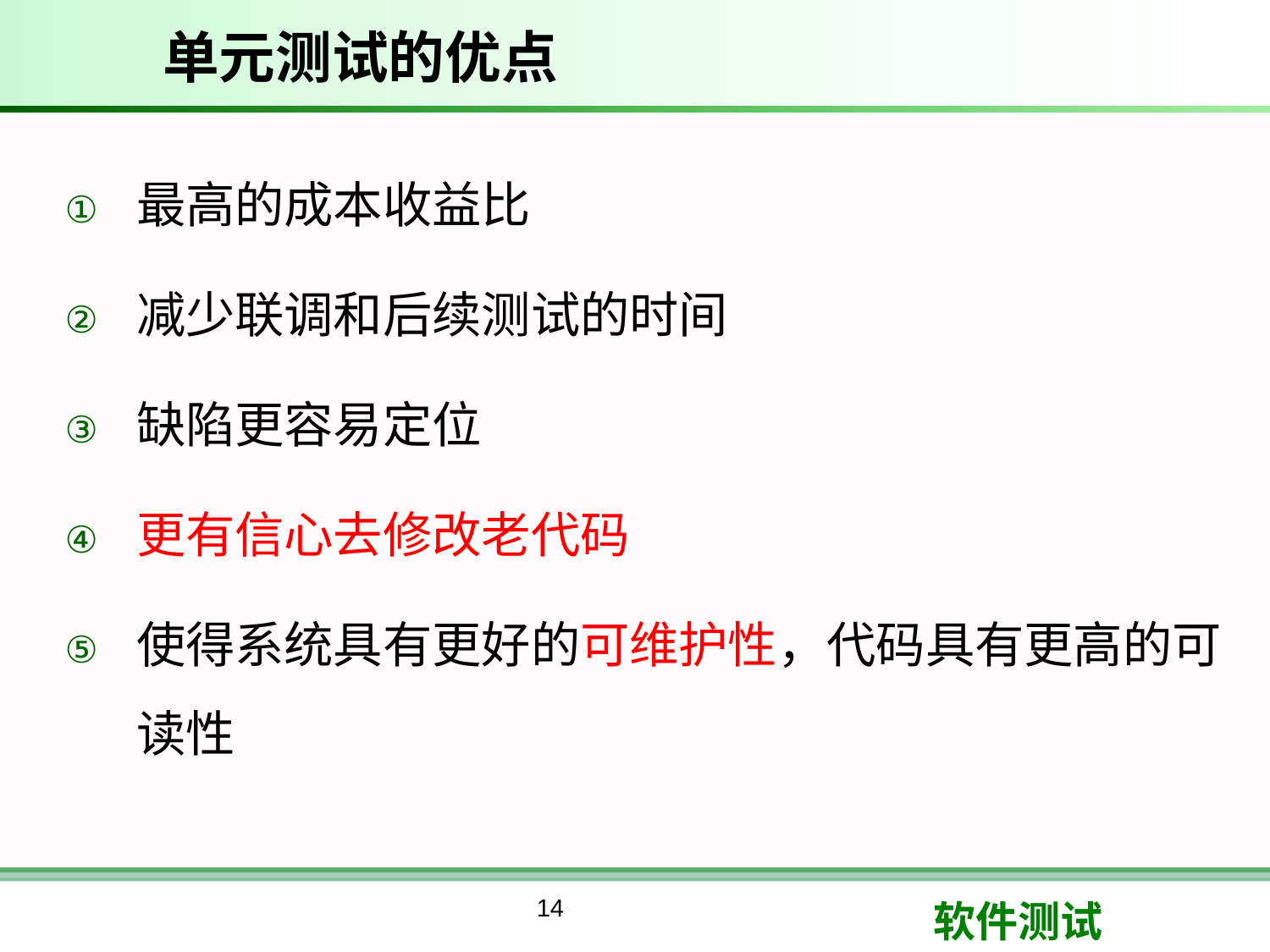

# 单元测试的优点
最高的成本收益比
减少联调和后续测试的时间
缺陷更容易定位
更有信心去修改老代码
使得系统具有更好的可维护性，代码具有更高的可读性
14